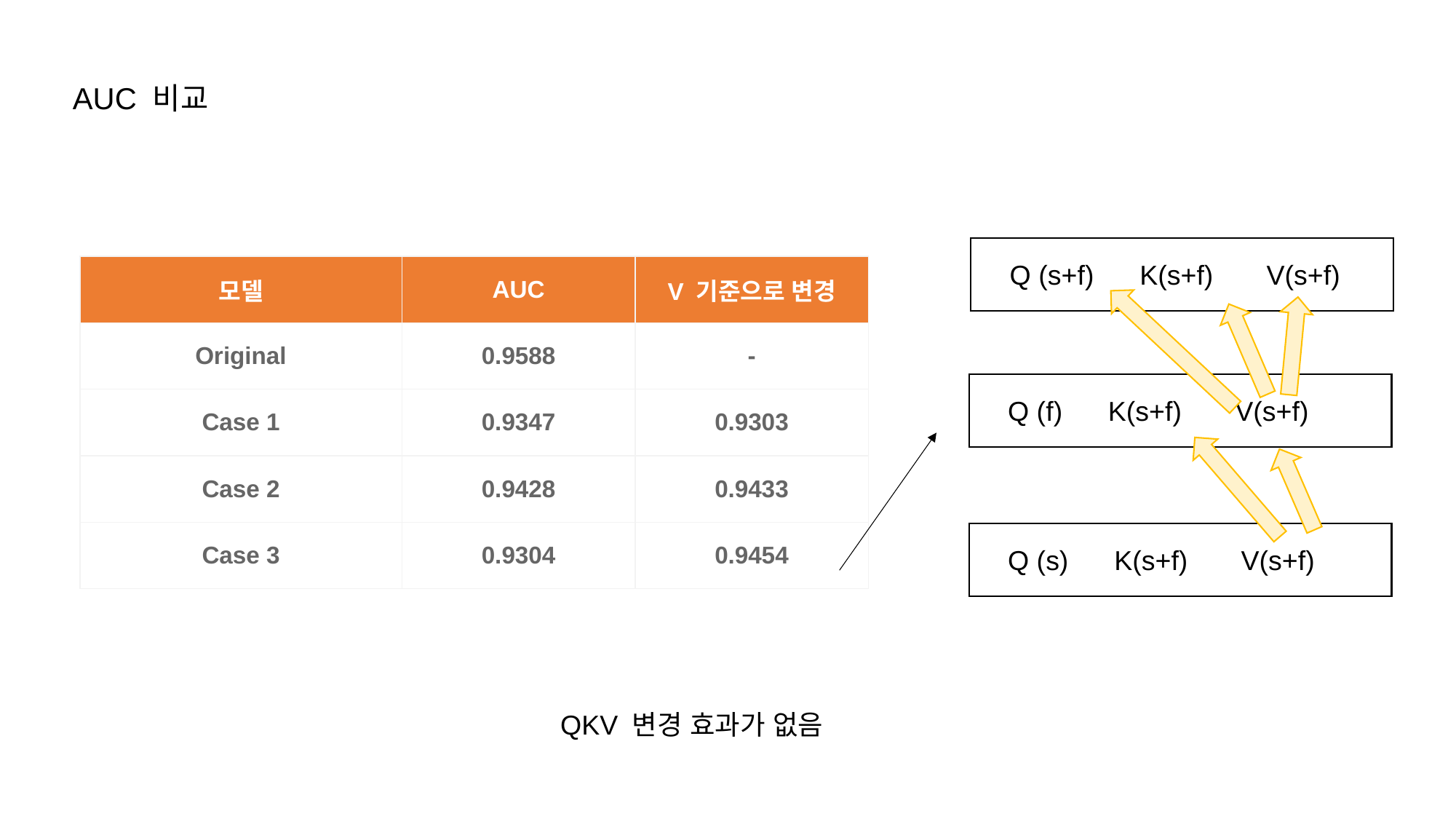

AUC 비교

Q (s+f)      K(s+f)       V(s+f)
| 모델 | AUC | V 기준으로 변경 |
| --- | --- | --- |
| Original | 0.9588 | - |
| Case 1 | 0.9347 | 0.9303 |
| Case 2 | 0.9428 | 0.9433 |
| Case 3 | 0.9304 | 0.9454 |

Q (f)      K(s+f)       V(s+f)

Q (s)      K(s+f)       V(s+f)
QKV 변경 효과가 없음